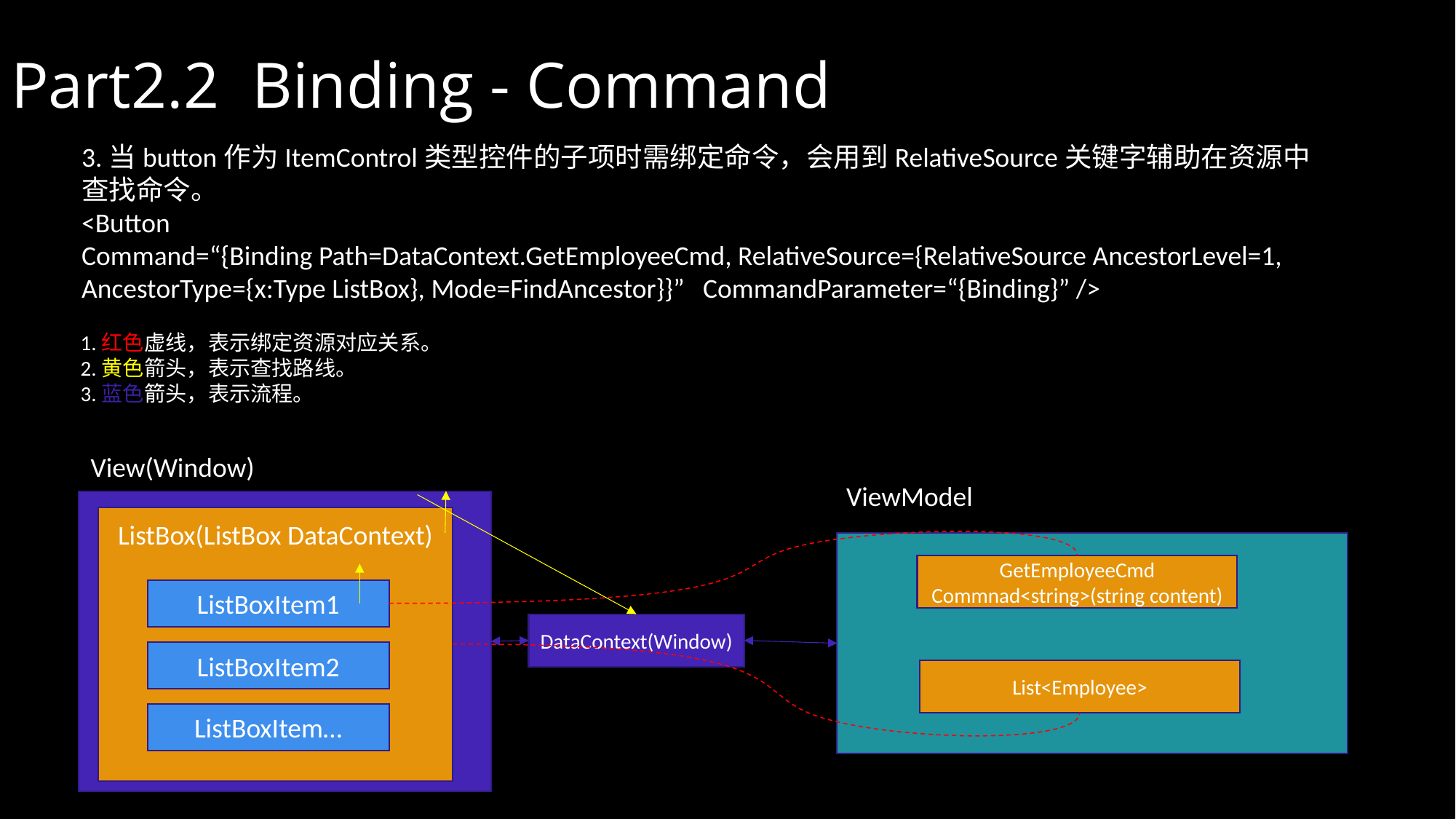

# Part2.2  Binding - Command
3.当button作为ItemControl类型控件的子项时需绑定命令，会用到RelativeSource关键字辅助在资源中查找命令。
<Button
Command=“{Binding Path=DataContext.GetEmployeeCmd, RelativeSource={RelativeSource AncestorLevel=1, AncestorType={x:Type ListBox}, Mode=FindAncestor}}”   CommandParameter=“{Binding}” />
1.红色虚线，表示绑定资源对应关系。
2.黄色箭头，表示查找路线。
3.蓝色箭头，表示流程。
View(Window)
ViewModel

ListBox(ListBox DataContext)

GetEmployeeCmd Commnad<string>(string content)
ListBoxItem1
DataContext(Window)
ListBoxItem2
List<Employee>
ListBoxItem…